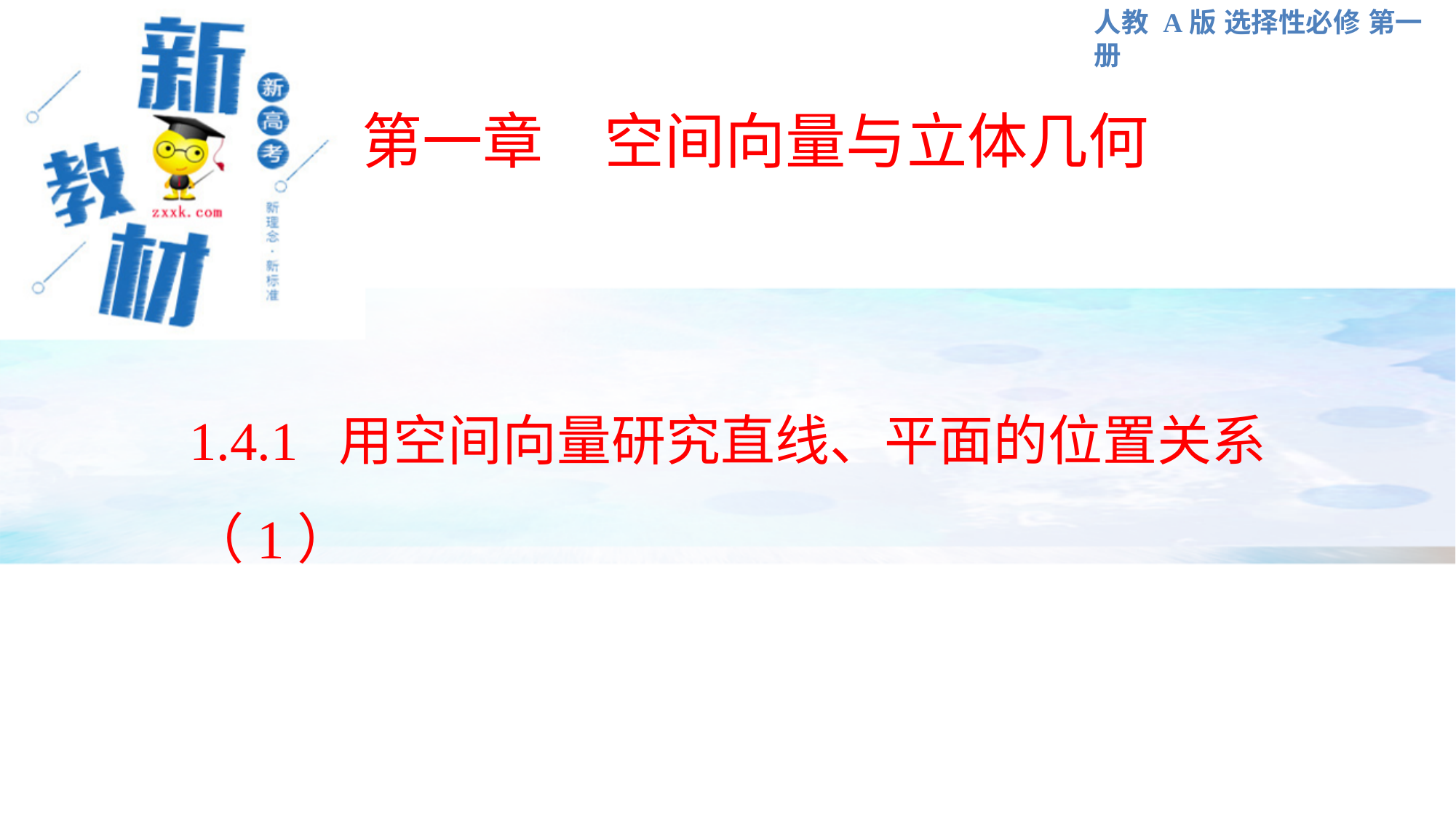

人教 A版 选择性必修 第一册
第一章　空间向量与立体几何

1.4.1  用空间向量研究直线、平面的位置关系（1）